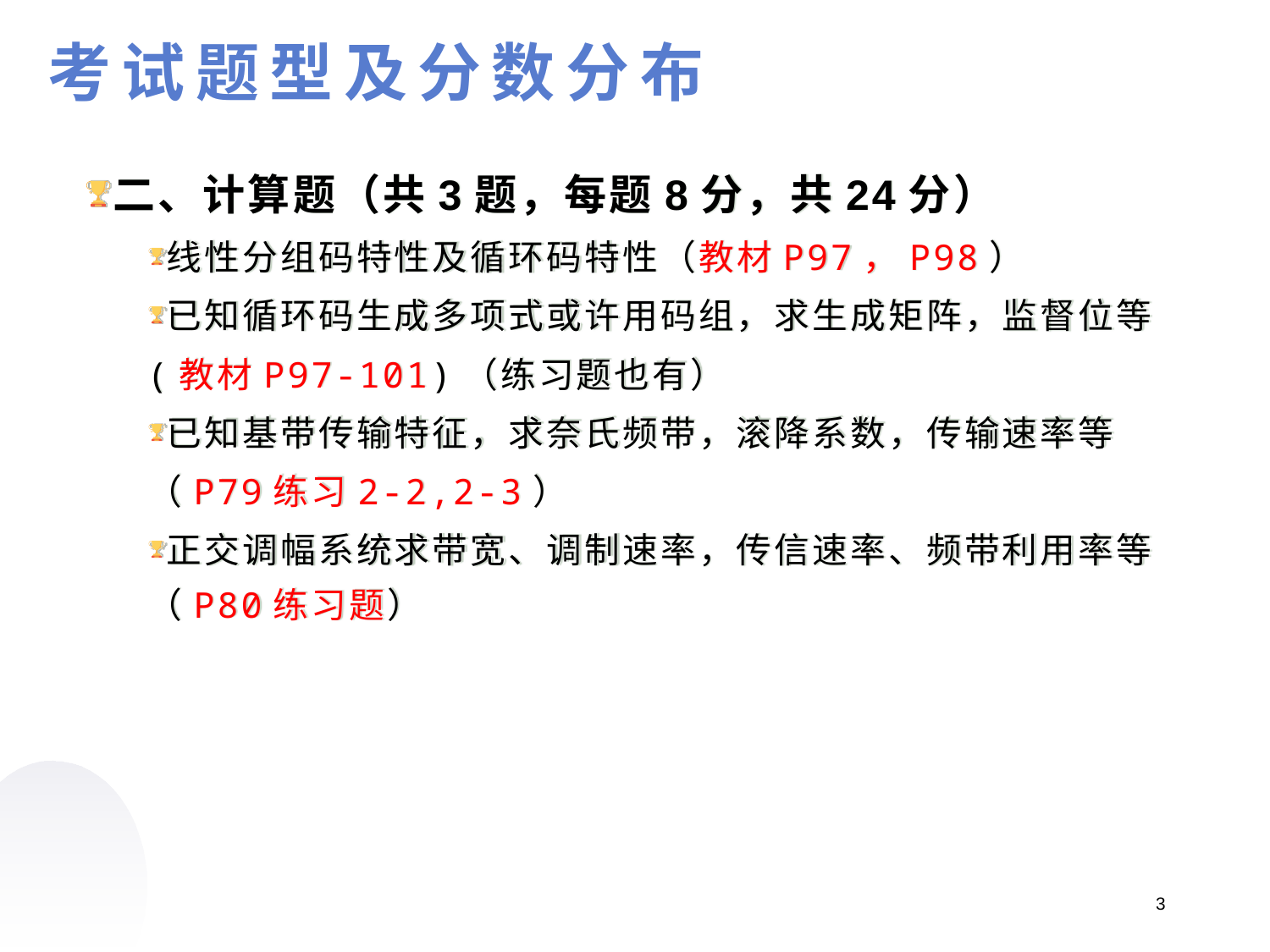

考试题型及分数分布
二、计算题（共3题，每题8分，共24分）
线性分组码特性及循环码特性（教材P97，P98）
已知循环码生成多项式或许用码组，求生成矩阵，监督位等
(教材P97-101)（练习题也有）
已知基带传输特征，求奈氏频带，滚降系数，传输速率等
（P79练习2-2,2-3）
正交调幅系统求带宽、调制速率，传信速率、频带利用率等（P80练习题）

3